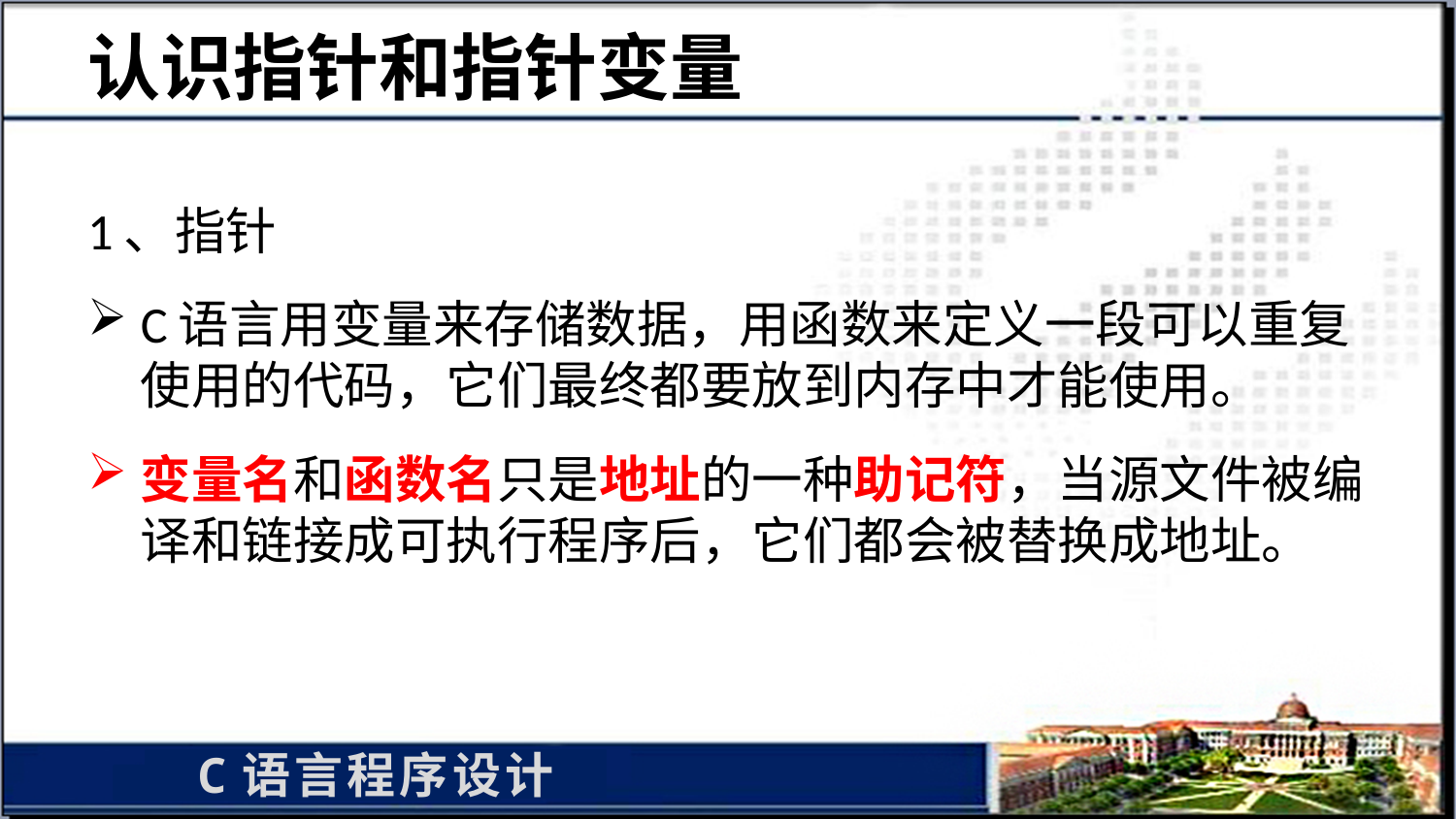

# 认识指针和指针变量
1、指针
C语言用变量来存储数据，用函数来定义一段可以重复使用的代码，它们最终都要放到内存中才能使用。
变量名和函数名只是地址的一种助记符，当源文件被编译和链接成可执行程序后，它们都会被替换成地址。